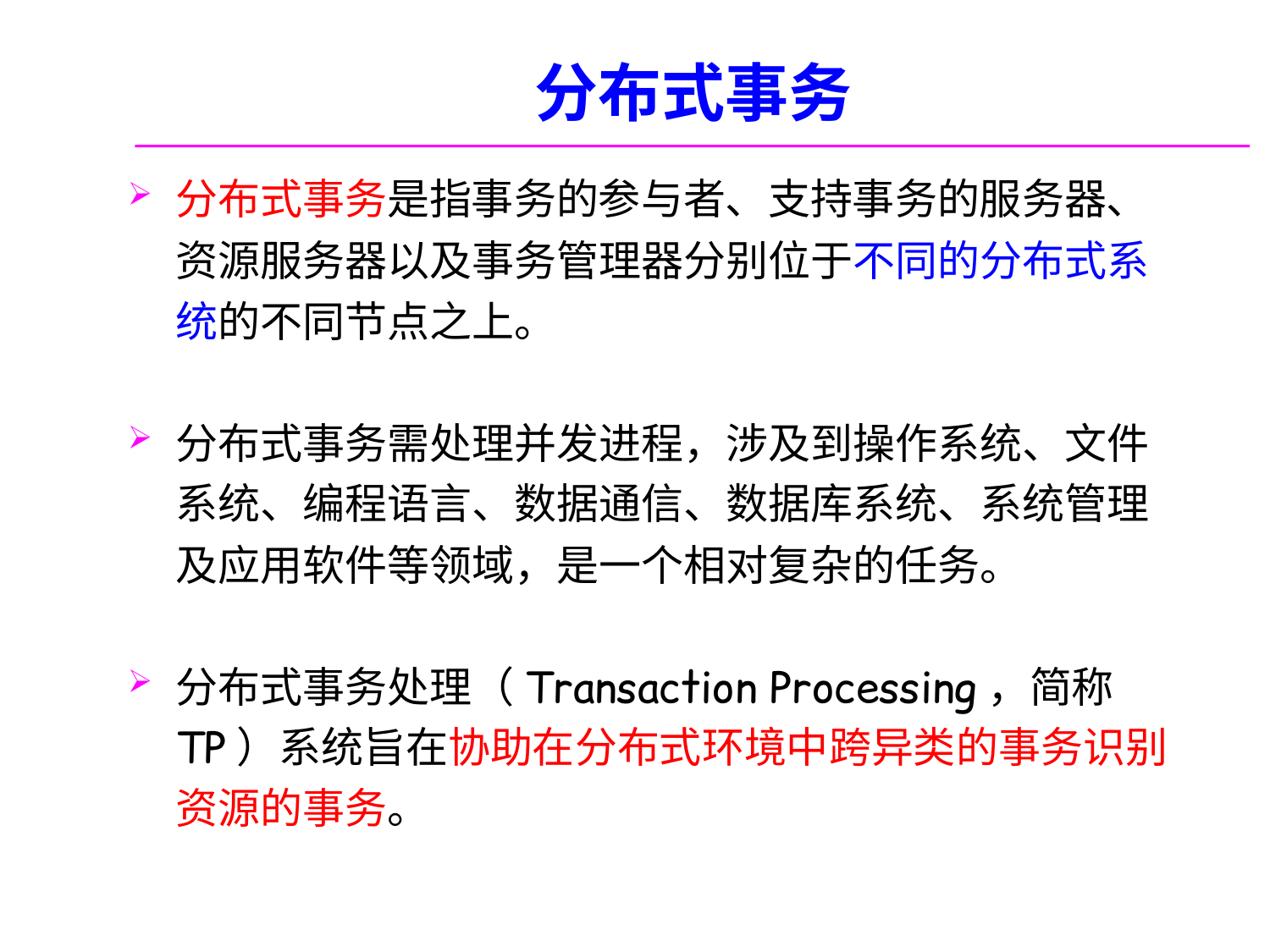

# 分布式事务
分布式事务是指事务的参与者、支持事务的服务器、资源服务器以及事务管理器分别位于不同的分布式系统的不同节点之上。

分布式事务需处理并发进程，涉及到操作系统、文件系统、编程语言、数据通信、数据库系统、系统管理及应用软件等领域，是一个相对复杂的任务。

分布式事务处理（Transaction Processing，简称TP）系统旨在协助在分布式环境中跨异类的事务识别资源的事务。
12